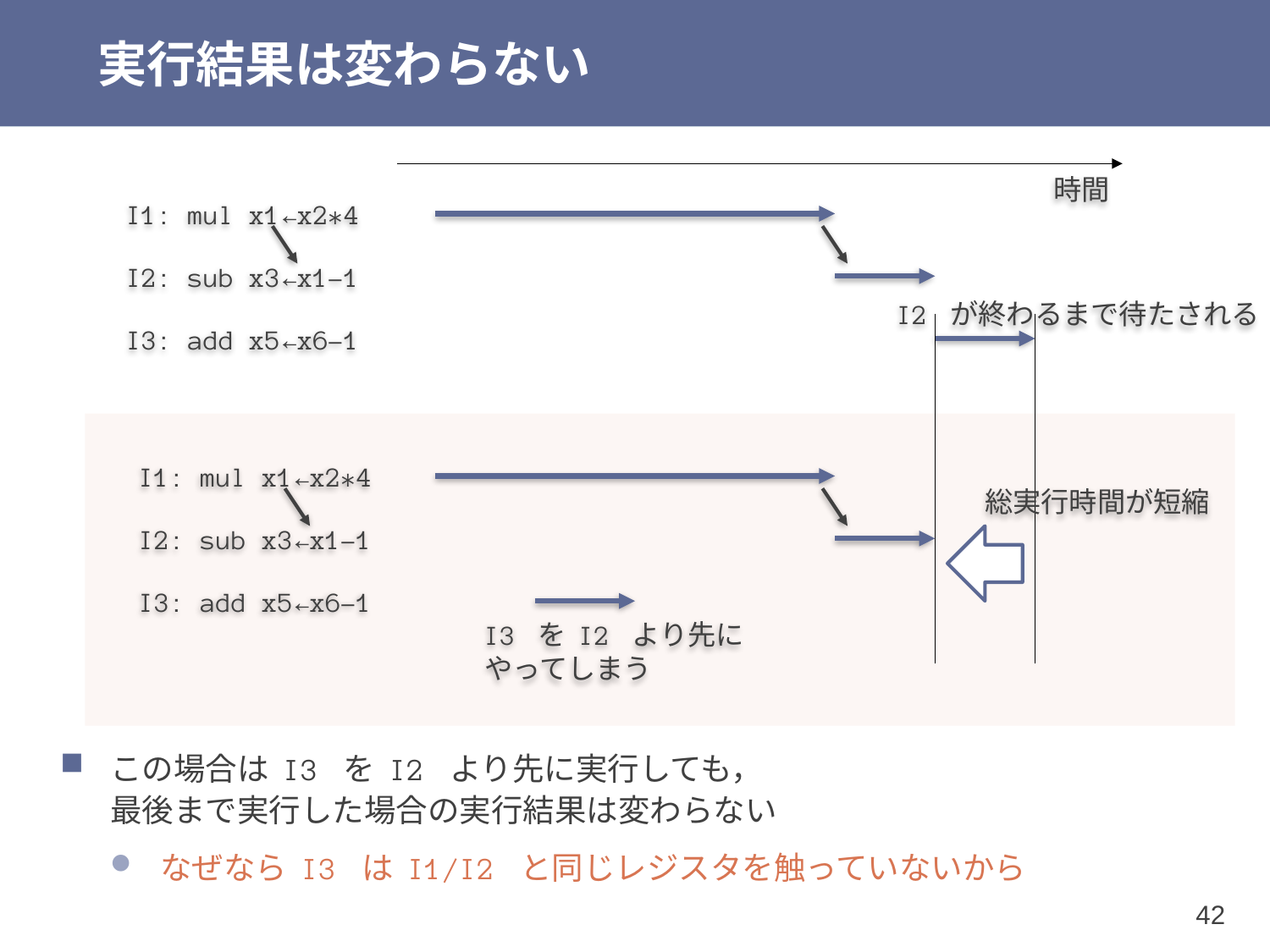

# 実行結果は変わらない
時間
I1: mul x1←x2*4
I2: sub x3←x1-1
I2 が終わるまで待たされる
I3: add x5←x6-1

I1: mul x1←x2*4
総実行時間が短縮
I2: sub x3←x1-1

I3: add x5←x6-1
I3 を I2 より先に
やってしまう
この場合は I3 を I2 より先に実行しても，
最後まで実行した場合の実行結果は変わらない
なぜなら I3 は I1/I2 と同じレジスタを触っていないから